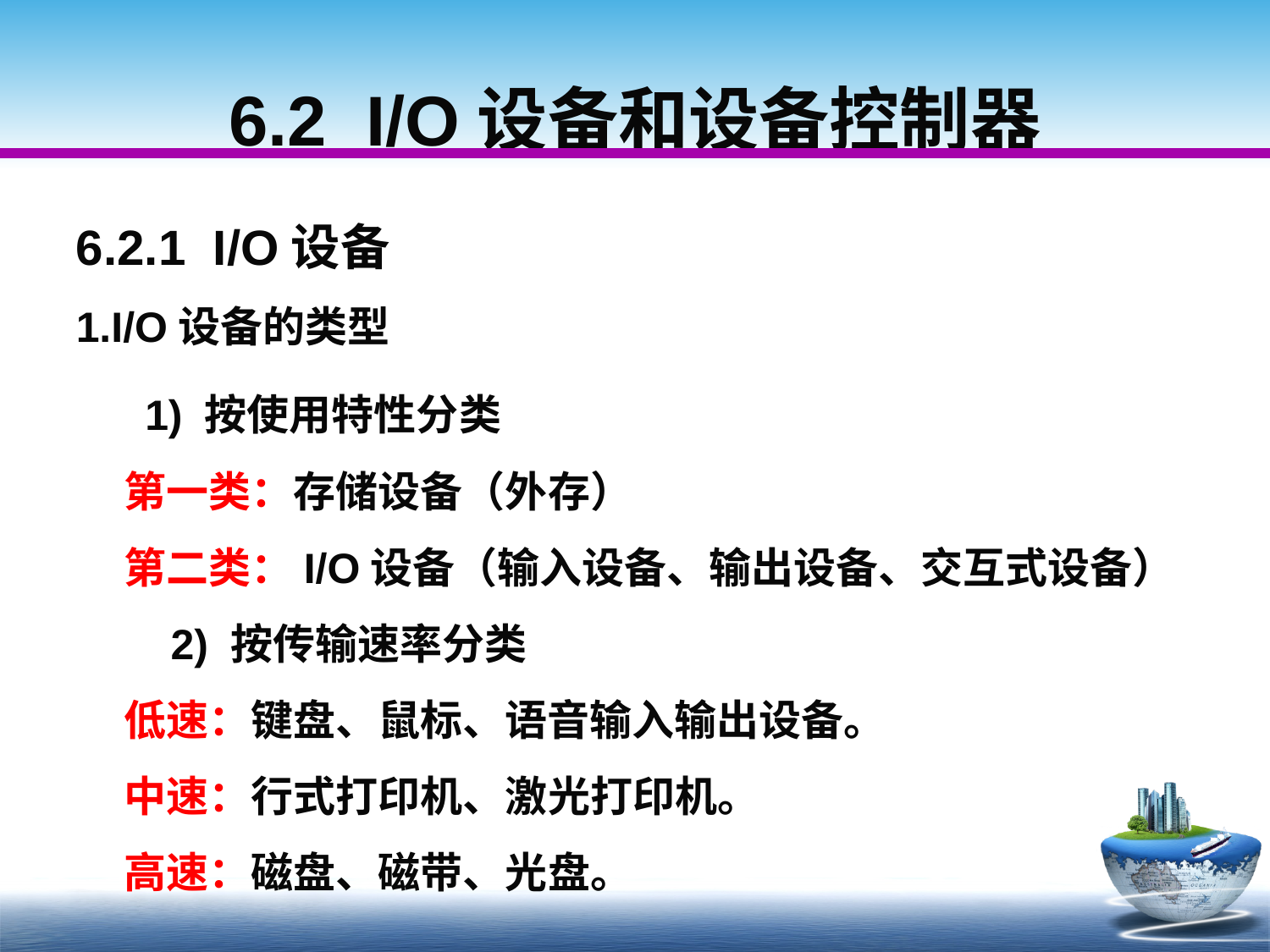

# 6.2  I/O设备和设备控制器

6.2.1  I/O设备
1.I/O设备的类型
　 1) 按使用特性分类
    第一类：存储设备（外存）
    第二类：I/O设备（输入设备、输出设备、交互式设备）
　　2) 按传输速率分类
    低速：键盘、鼠标、语音输入输出设备。
    中速：行式打印机、激光打印机。
    高速：磁盘、磁带、光盘。